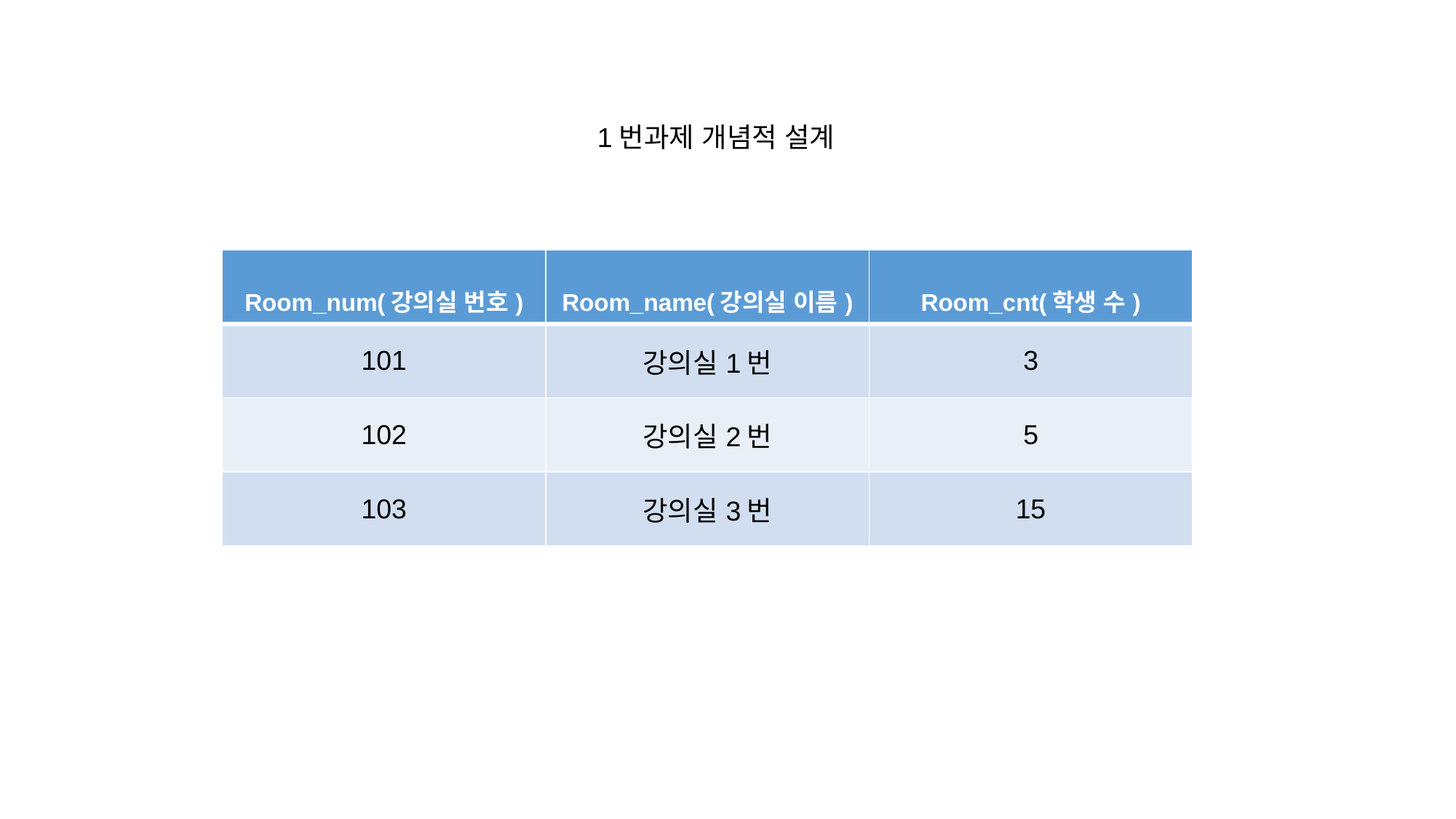

1번과제 개념적 설계
| Room\_num(강의실 번호) | Room\_name(강의실 이름) | Room\_cnt(학생 수) |
| --- | --- | --- |
| 101 | 강의실1번 | 3 |
| 102 | 강의실2번 | 5 |
| 103 | 강의실3번 | 15 |